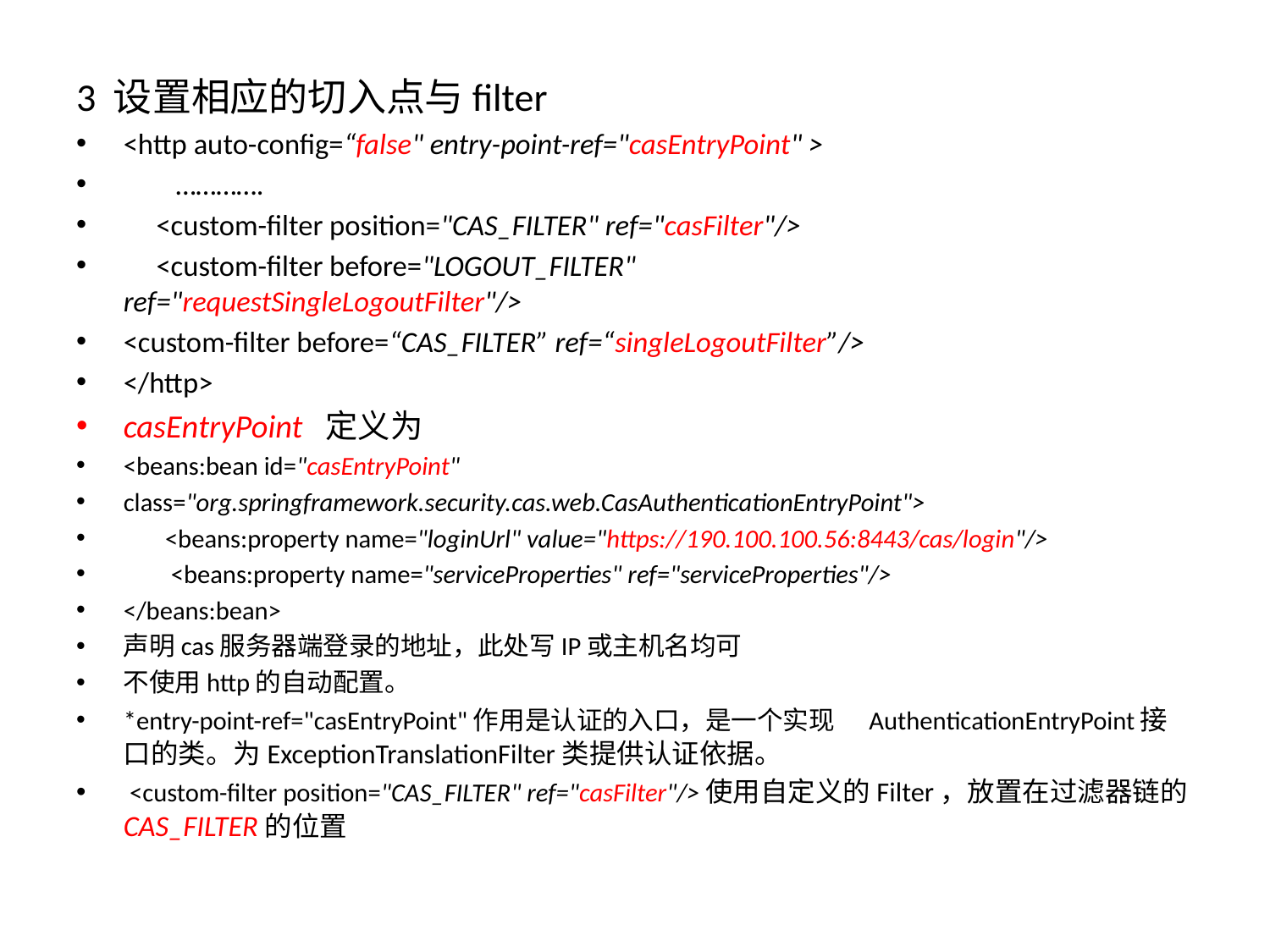

3 设置相应的切入点与filter
<http auto-config=“false" entry-point-ref="casEntryPoint" >
        ………….
     <custom-filter position="CAS_FILTER" ref="casFilter"/>
     <custom-filter before="LOGOUT_FILTER"         		 			      ref="requestSingleLogoutFilter"/>
<custom-filter before=“CAS_FILTER” ref=“singleLogoutFilter”/>
</http>
casEntryPoint  定义为
<beans:bean id="casEntryPoint"
class="org.springframework.security.cas.web.CasAuthenticationEntryPoint">
       <beans:property name="loginUrl" value="https://190.100.100.56:8443/cas/login"/>
        <beans:property name="serviceProperties" ref="serviceProperties"/>
</beans:bean>
声明cas服务器端登录的地址，此处写IP或主机名均可
不使用http的自动配置。
*entry-point-ref="casEntryPoint"作用是认证的入口，是一个实现     AuthenticationEntryPoint接口的类。为ExceptionTranslationFilter类提供认证依据。
 <custom-filter position="CAS_FILTER" ref="casFilter"/>使用自定义的Filter，放置在过滤器链的CAS_FILTER的位置